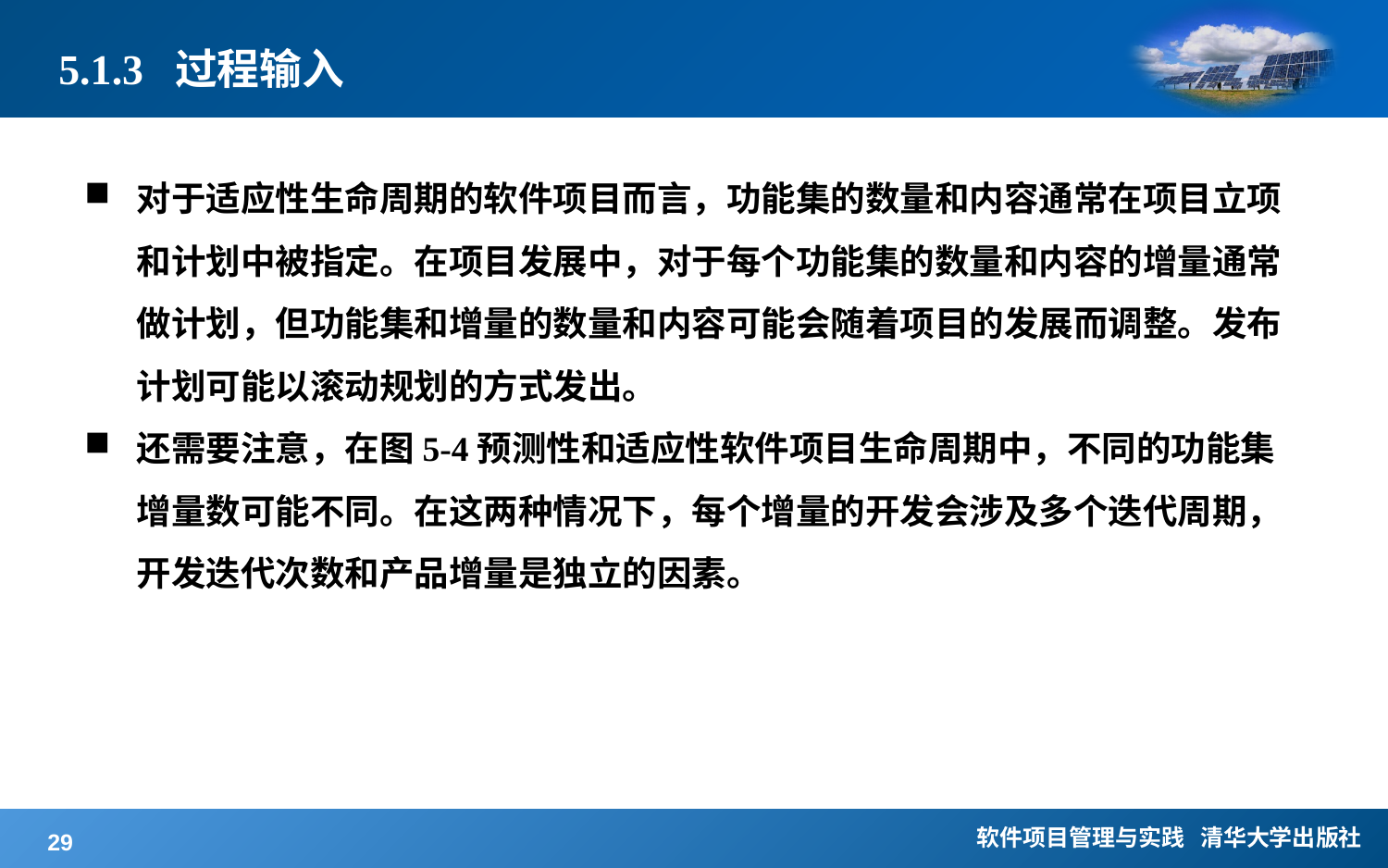

# 5.1.3  过程输入
对于适应性生命周期的软件项目而言，功能集的数量和内容通常在项目立项和计划中被指定。在项目发展中，对于每个功能集的数量和内容的增量通常做计划，但功能集和增量的数量和内容可能会随着项目的发展而调整。发布计划可能以滚动规划的方式发出。
还需要注意，在图5-4预测性和适应性软件项目生命周期中，不同的功能集增量数可能不同。在这两种情况下，每个增量的开发会涉及多个迭代周期，开发迭代次数和产品增量是独立的因素。